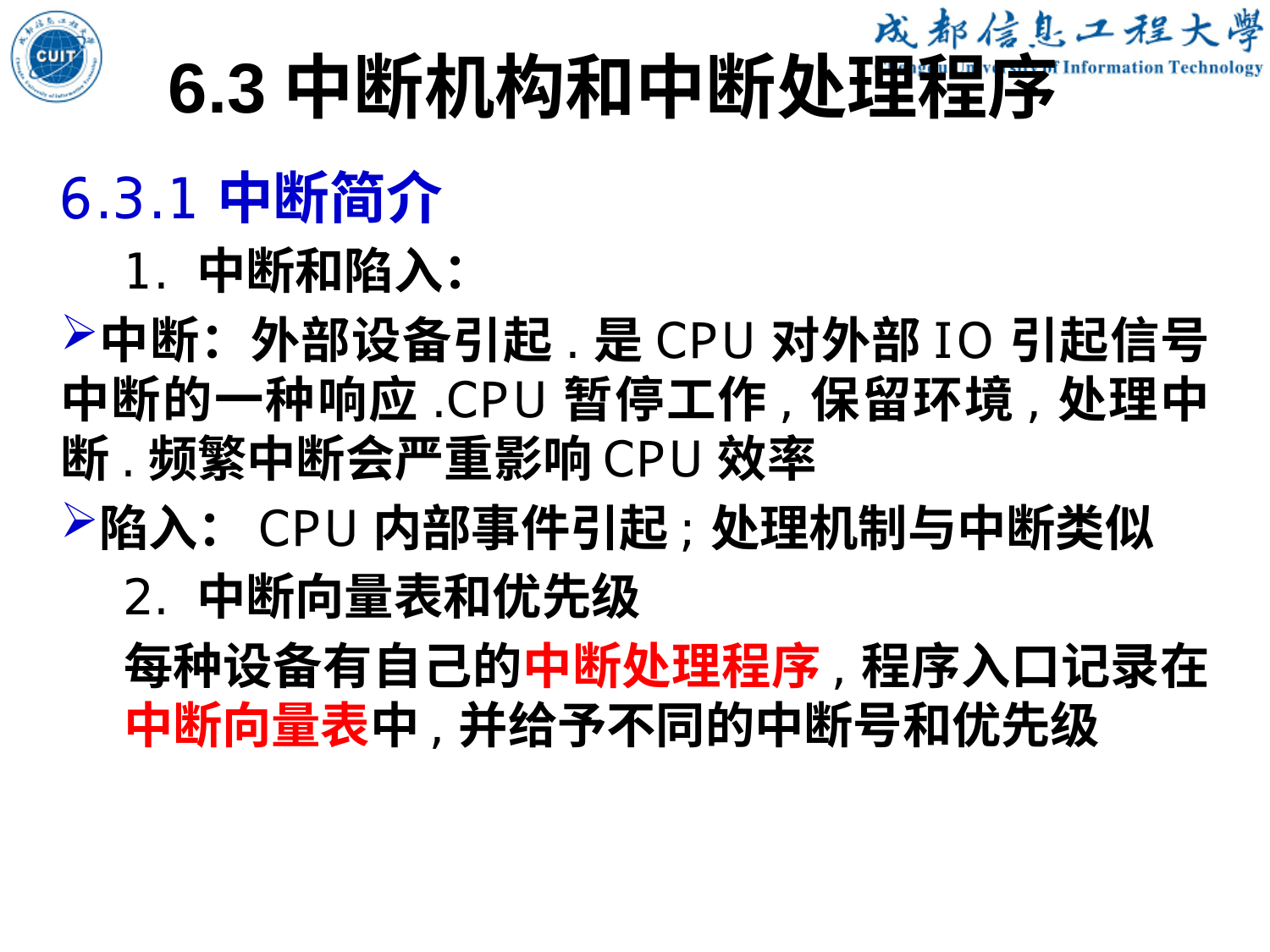

6.3中断机构和中断处理程序
6.3.1中断简介
1. 中断和陷入：
中断：外部设备引起.是CPU对外部IO引起信号中断的一种响应.CPU暂停工作,保留环境,处理中断.频繁中断会严重影响CPU效率
陷入：CPU内部事件引起;处理机制与中断类似
2. 中断向量表和优先级
每种设备有自己的中断处理程序,程序入口记录在中断向量表中,并给予不同的中断号和优先级